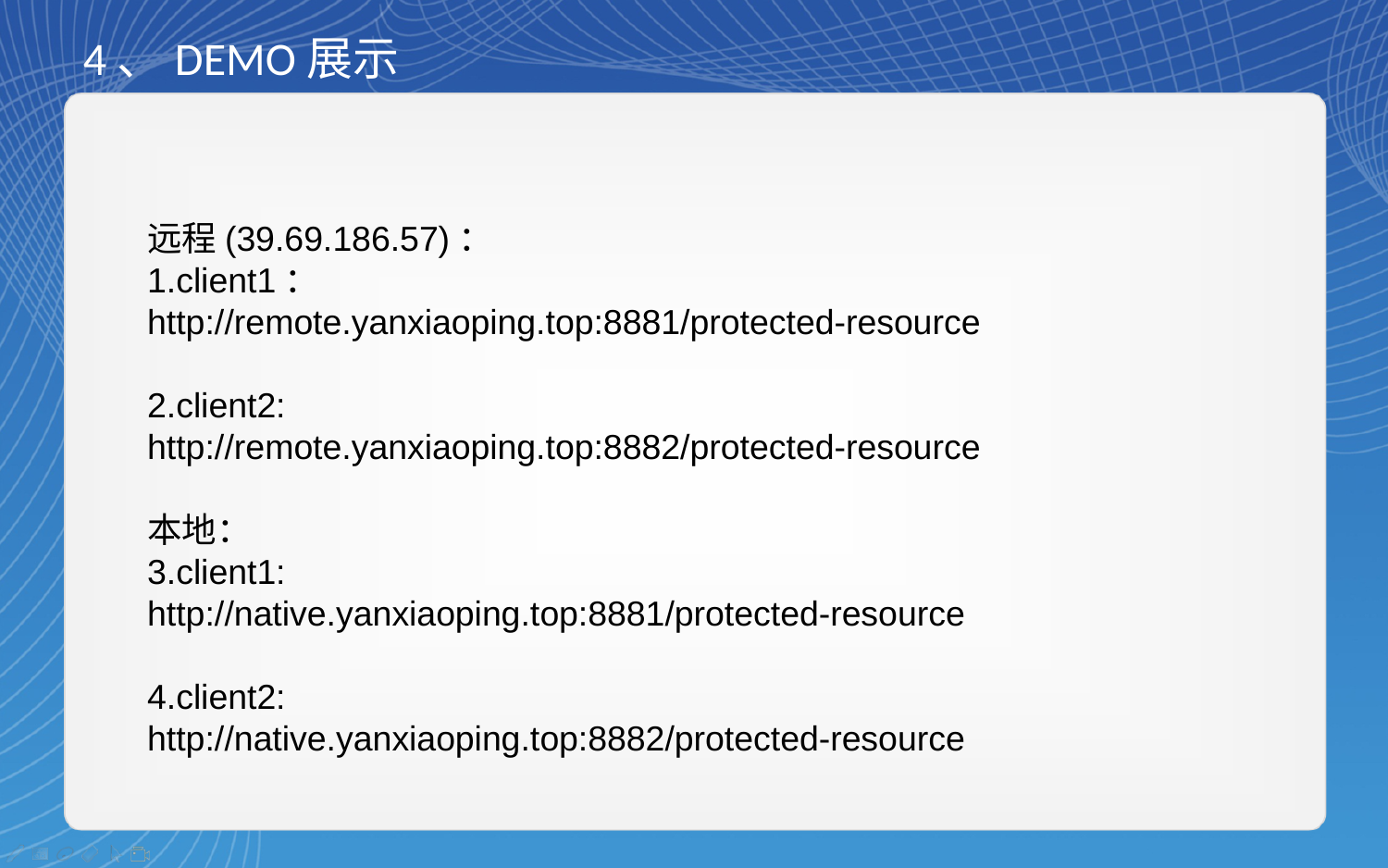

4、DEMO展示
远程(39.69.186.57)：
1.client1：
http://remote.yanxiaoping.top:8881/protected-resource

2.client2:
http://remote.yanxiaoping.top:8882/protected-resource

本地：
3.client1:
http://native.yanxiaoping.top:8881/protected-resource

4.client2:
http://native.yanxiaoping.top:8882/protected-resource